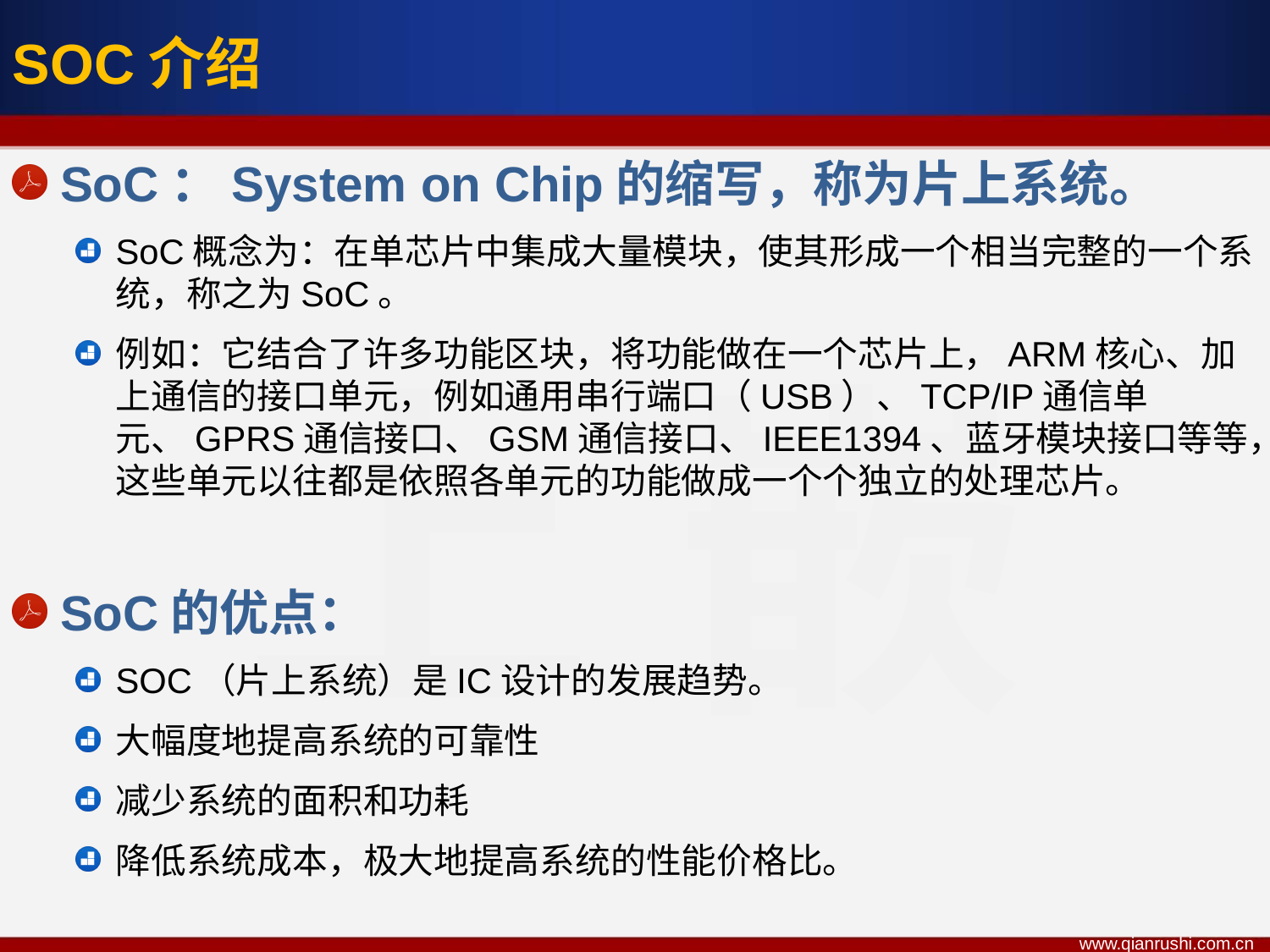

SOC介绍
SoC：System on Chip的缩写，称为片上系统。
SoC概念为：在单芯片中集成大量模块，使其形成一个相当完整的一个系统，称之为SoC。
例如：它结合了许多功能区块，将功能做在一个芯片上，ARM核心、加上通信的接口单元，例如通用串行端口（USB）、TCP/IP通信单元、GPRS通信接口、GSM通信接口、IEEE1394、蓝牙模块接口等等，这些单元以往都是依照各单元的功能做成一个个独立的处理芯片。

SoC的优点：
SOC（片上系统）是IC设计的发展趋势。
大幅度地提高系统的可靠性
减少系统的面积和功耗
降低系统成本，极大地提高系统的性能价格比。